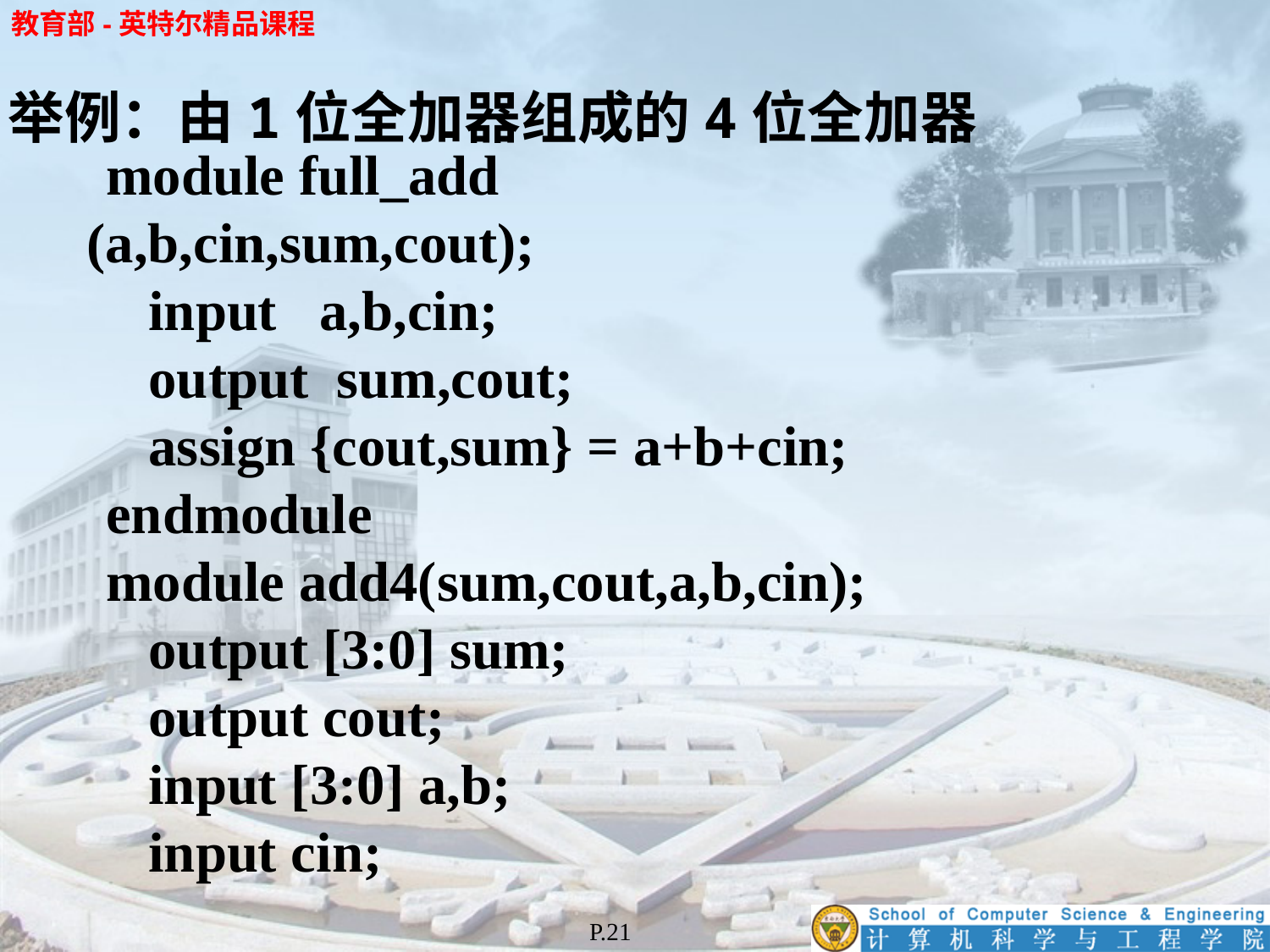

举例：由1位全加器组成的4位全加器
module full_add (a,b,cin,sum,cout);
   input   a,b,cin;
   output  sum,cout;
   assign {cout,sum} = a+b+cin;
endmodule
module add4(sum,cout,a,b,cin);
   output [3:0] sum;
   output cout;
   input [3:0] a,b;
   input cin;
P.21